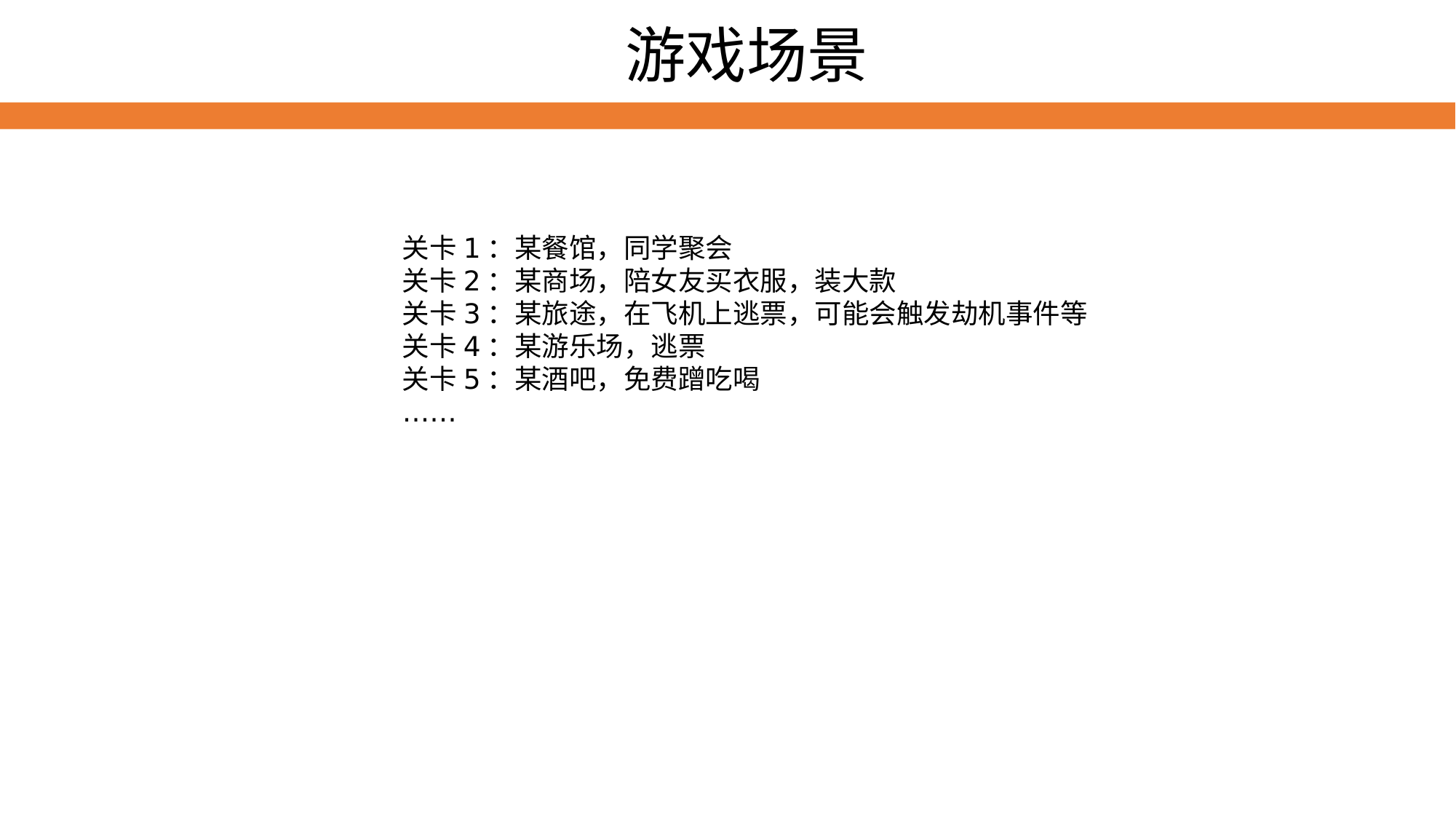

游戏场景

关卡1：某餐馆，同学聚会
关卡2：某商场，陪女友买衣服，装大款
关卡3：某旅途，在飞机上逃票，可能会触发劫机事件等
关卡4：某游乐场，逃票
关卡5：某酒吧，免费蹭吃喝
……